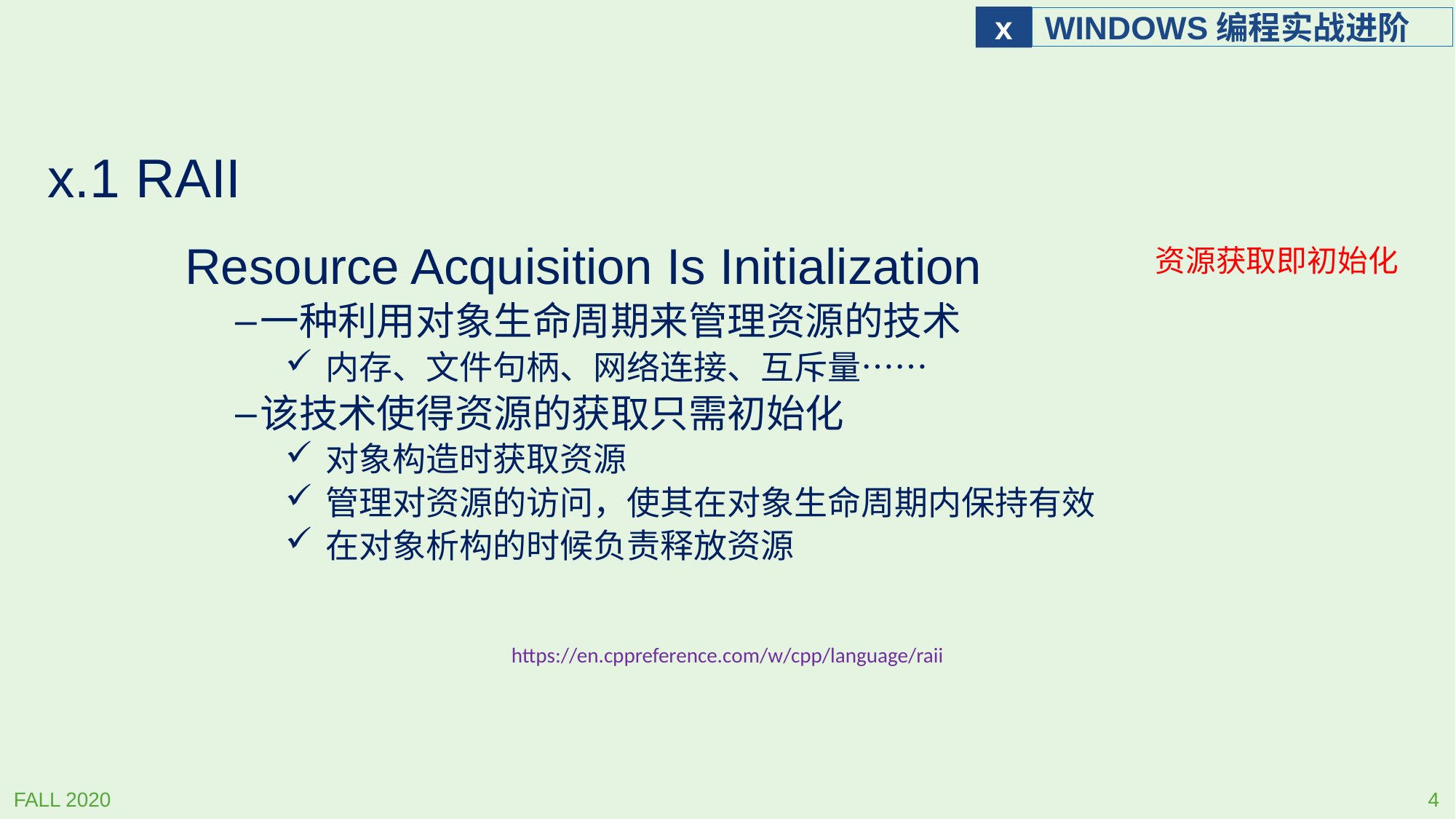

# x.1 RAII
Resource Acquisition Is Initialization
一种利用对象生命周期来管理资源的技术
 内存、文件句柄、网络连接、互斥量……
该技术使得资源的获取只需初始化
 对象构造时获取资源
 管理对资源的访问，使其在对象生命周期内保持有效
 在对象析构的时候负责释放资源
资源获取即初始化
https://en.cppreference.com/w/cpp/language/raii